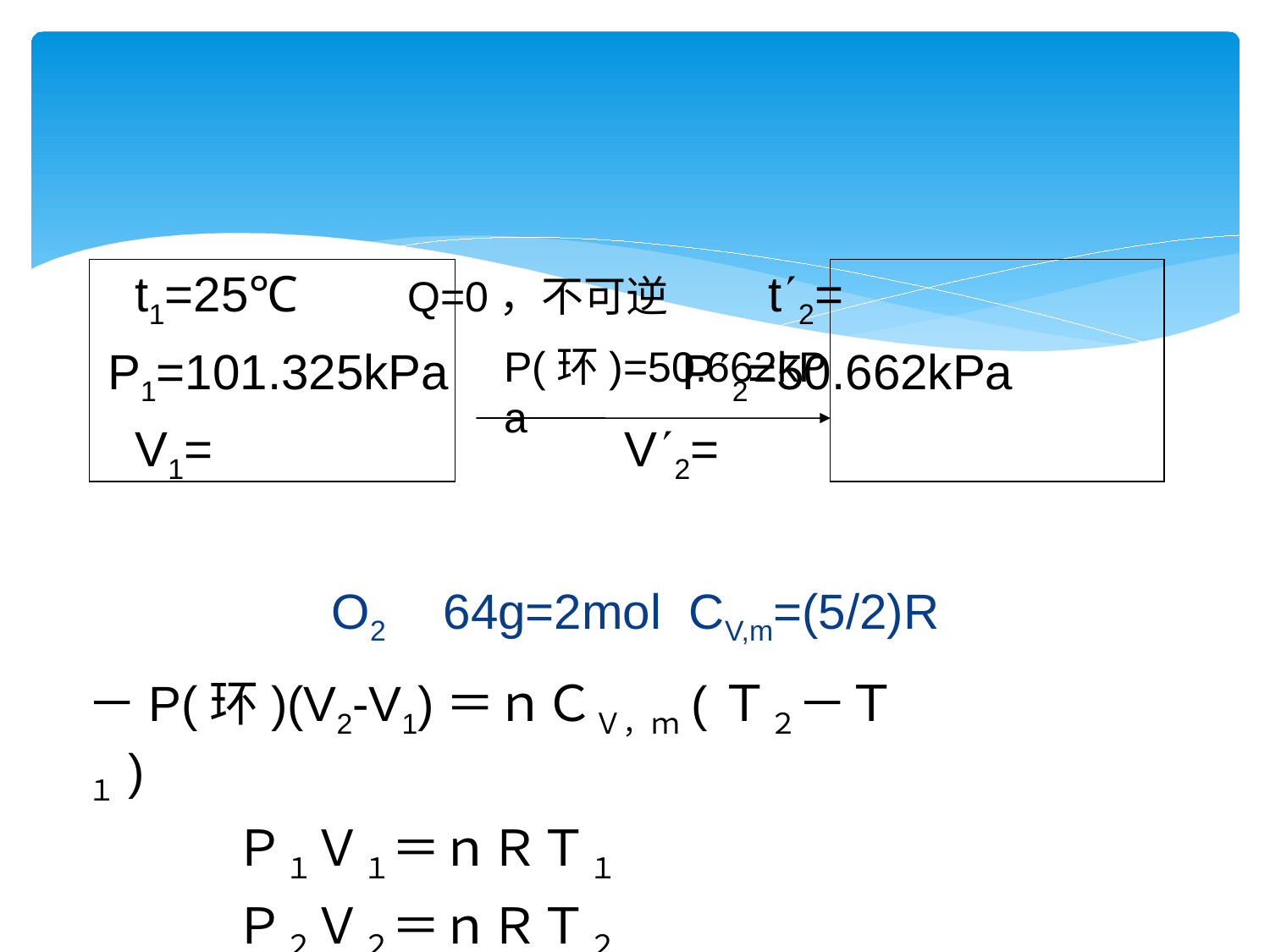

t1=25℃        Q=0，不可逆        t′2=
P1=101.325kPa                 P′2=50.662kPa
  V1=                              V′2=

P(环)=50.662kPa

O2     64g=2mol  CV,m=(5/2)R
－P(环)(V2-V1)＝ｎＣＶ，ｍ(Ｔ２－Ｔ１)
　　　Ｐ１Ｖ１＝ｎＲＴ１
　　　Ｐ２Ｖ２＝ｎＲＴ２